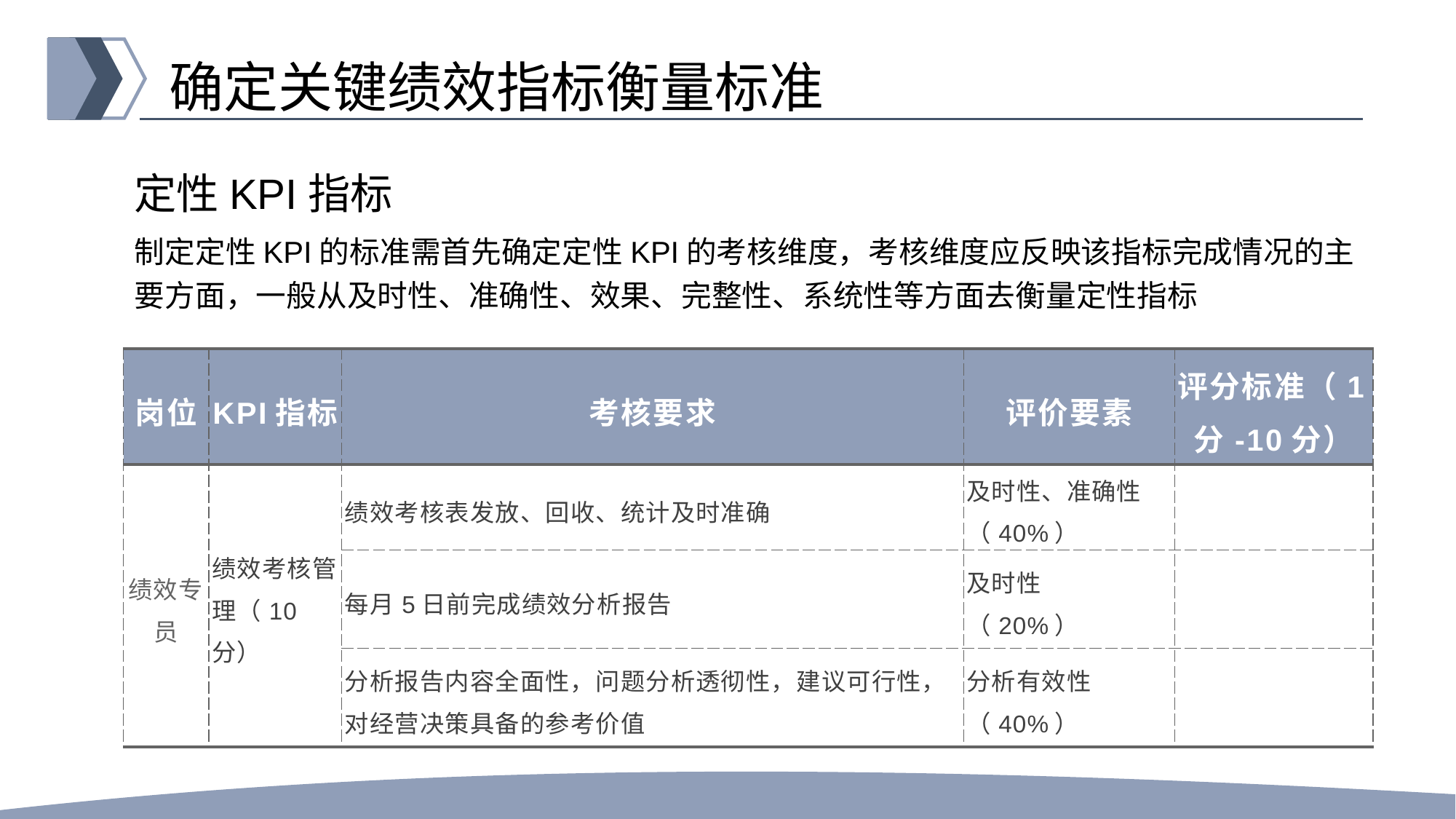

# 确定关键绩效指标衡量标准
定性KPI指标
制定定性KPI的标准需首先确定定性KPI的考核维度，考核维度应反映该指标完成情况的主要方面，一般从及时性、准确性、效果、完整性、系统性等方面去衡量定性指标
| 岗位 | KPI指标 | 考核要求 | 评价要素 | 评分标准（1分-10分） |
| --- | --- | --- | --- | --- |
| 绩效专员 | 绩效考核管理（10分） | 绩效考核表发放、回收、统计及时准确 | 及时性、准确性（40%） |  |
|  |  | 每月5日前完成绩效分析报告 | 及时性 （20%） |  |
|  |  | 分析报告内容全面性，问题分析透彻性，建议可行性，对经营决策具备的参考价值 | 分析有效性 （40%） |  |